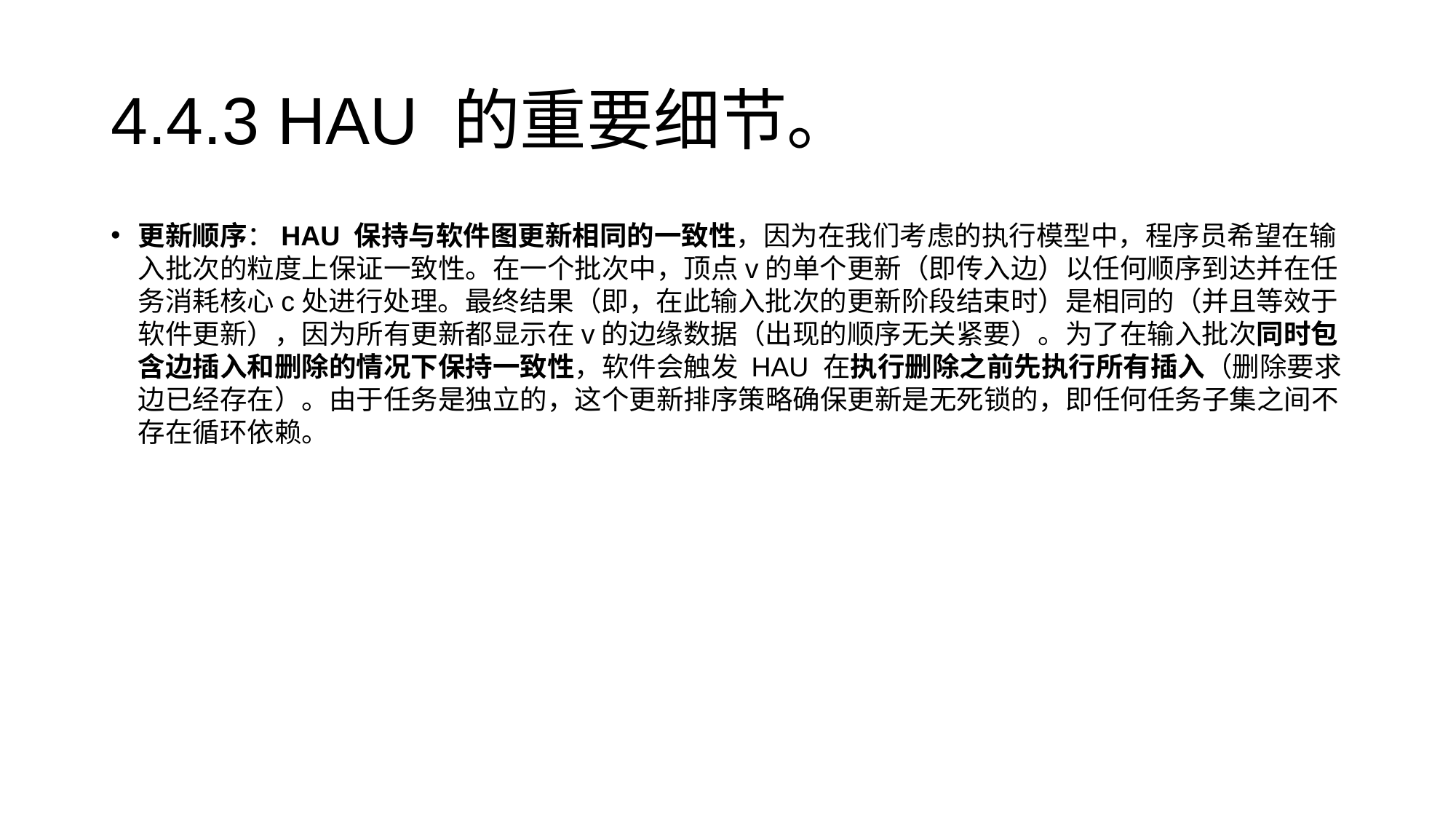

# 4.4.3 HAU 的重要细节。
更新顺序：HAU 保持与软件图更新相同的一致性，因为在我们考虑的执行模型中，程序员希望在输入批次的粒度上保证一致性。在一个批次中，顶点v的单个更新（即传入边）以任何顺序到达并在任务消耗核心c处进行处理。最终结果（即，在此输入批次的更新阶段结束时）是相同的（并且等效于软件更新），因为所有更新都显示在v的边缘数据（出现的顺序无关紧要）。为了在输入批次同时包含边插入和删除的情况下保持一致性，软件会触发 HAU 在执行删除之前先执行所有插入（删除要求边已经存在）。由于任务是独立的，这个更新排序策略确保更新是无死锁的，即任何任务子集之间不存在循环依赖。